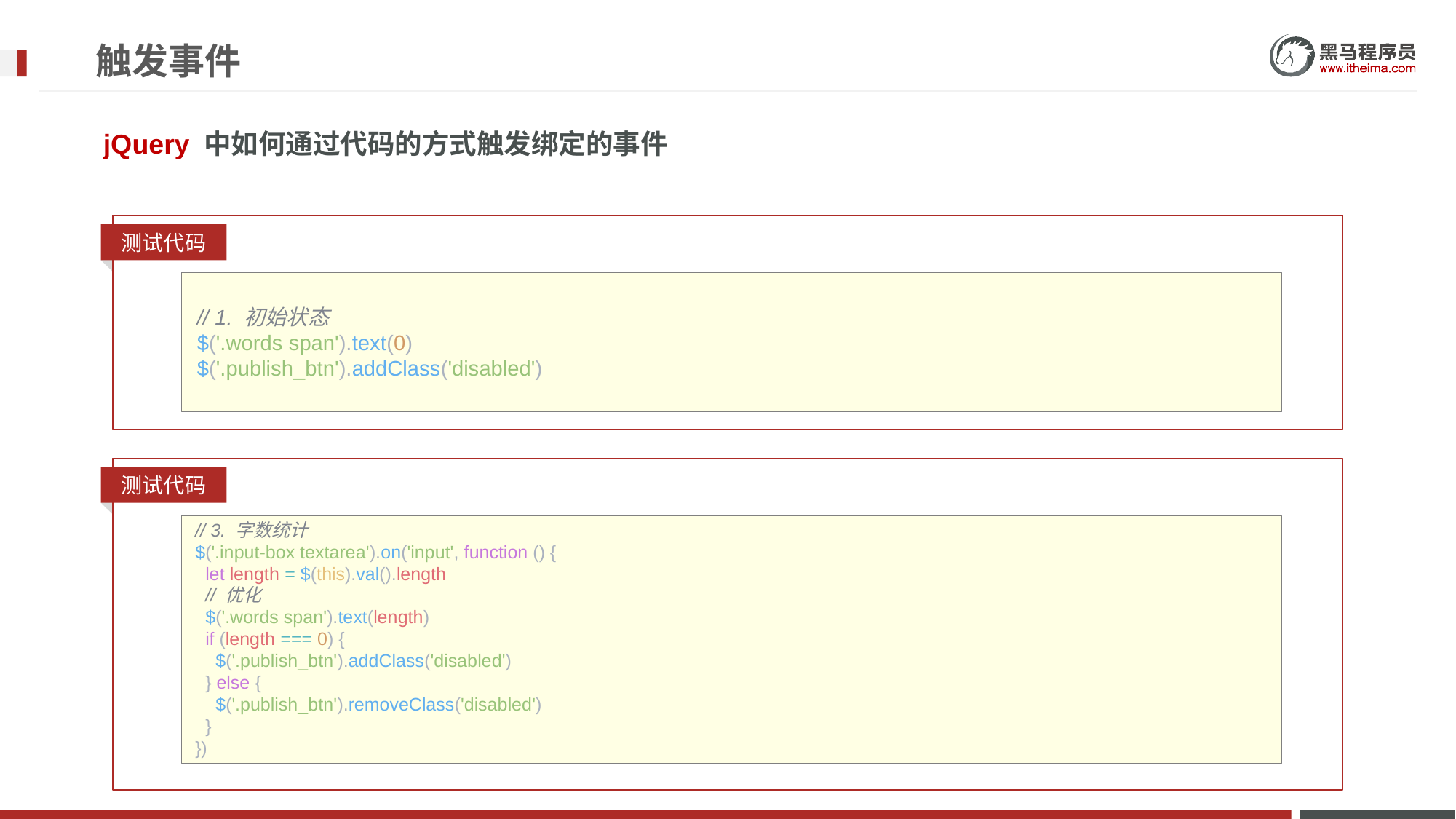

# 触发事件
 jQuery 中如何通过代码的方式触发绑定的事件

测试代码

  // 1. 初始状态
  $('.words span').text(0)
  $('.publish_btn').addClass('disabled')

测试代码

  // 3. 字数统计
  $('.input-box textarea').on('input', function () {
    let length = $(this).val().length
    // 优化
    $('.words span').text(length)
    if (length === 0) {
      $('.publish_btn').addClass('disabled')
    } else {
      $('.publish_btn').removeClass('disabled')
    }
  })